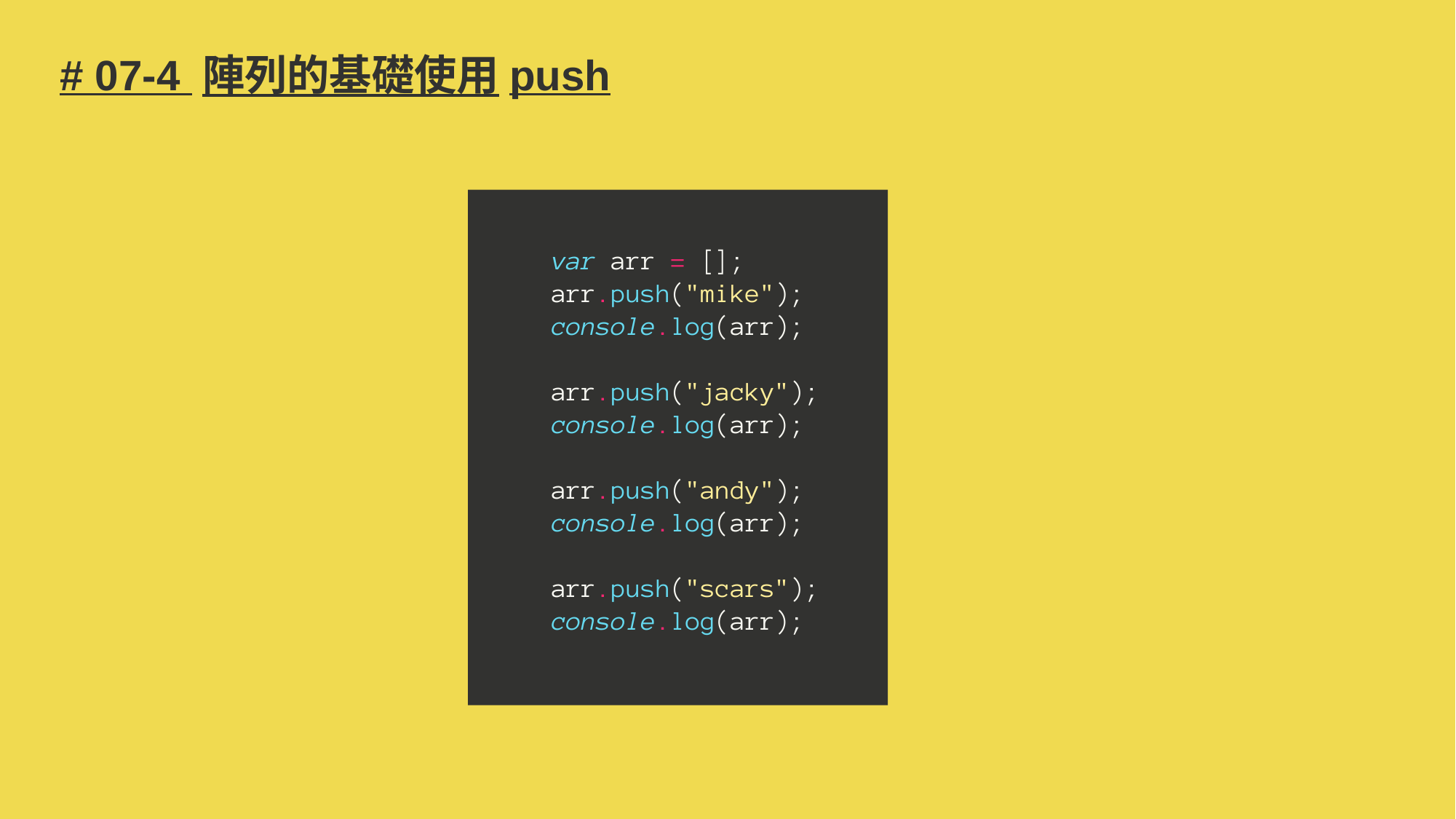

# # 07-4 陣列的基礎使用push

var arr = [];
arr.push("mike");
console.log(arr);

arr.push("jacky");
console.log(arr);

arr.push("andy");
console.log(arr);

arr.push("scars");
console.log(arr);